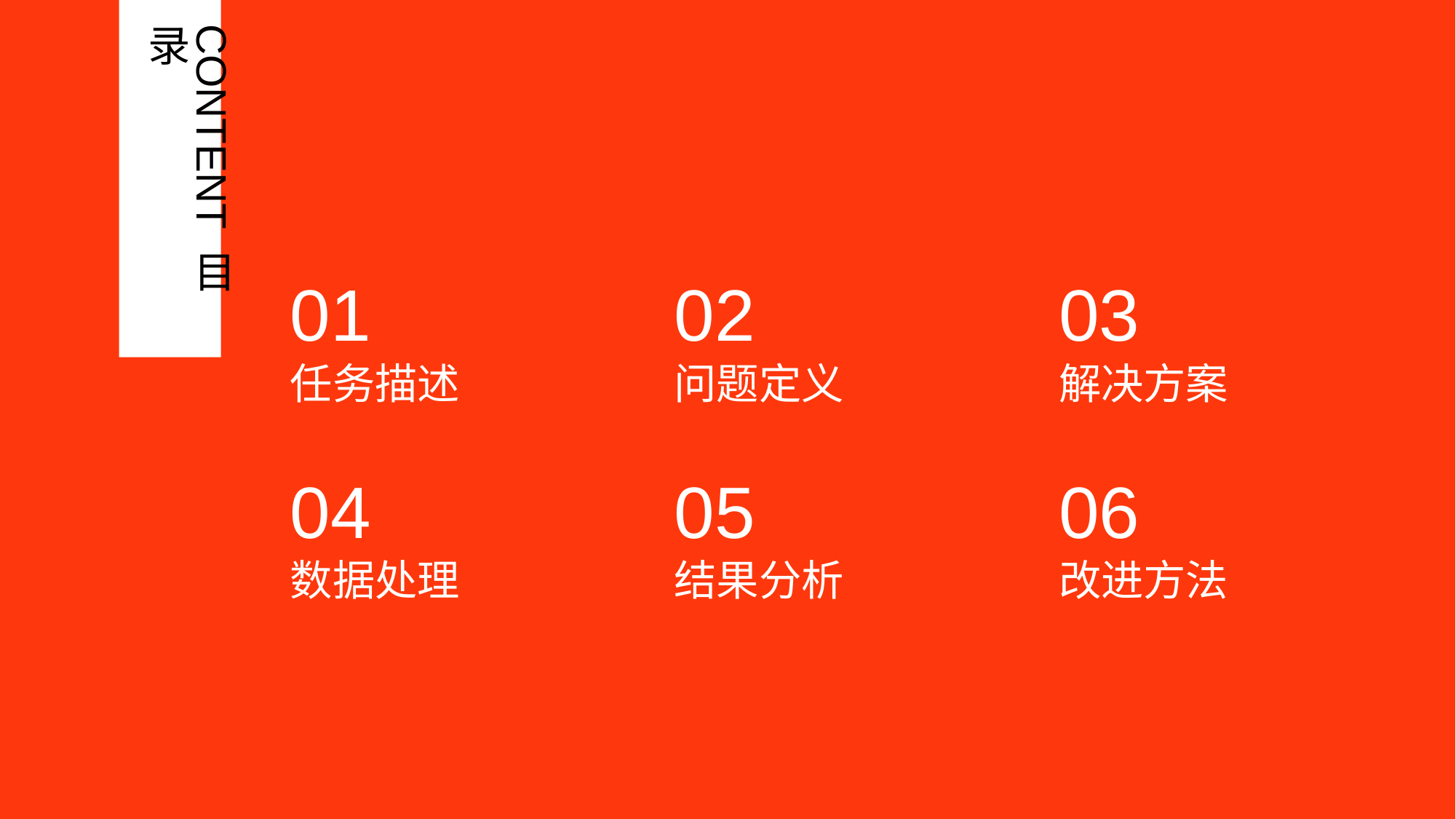

CONTENT 目录
01
02
03
任务描述
问题定义
解决方案
04
05
06
数据处理
结果分析
改进方法